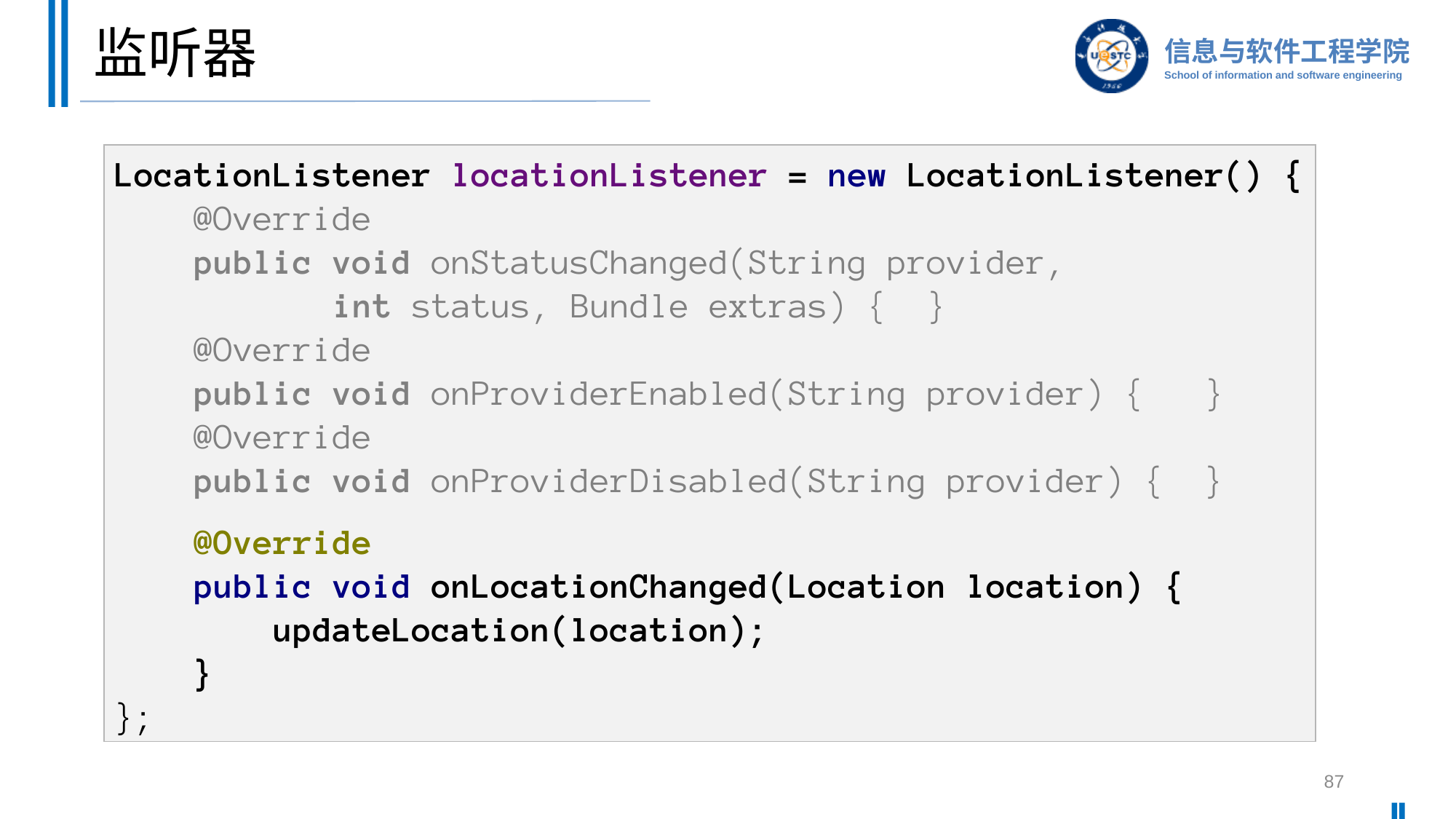

# 监听器
LocationListener locationListener = new LocationListener() {
    @Override
    public void onStatusChanged(String provider,
		int status, Bundle extras) {  }
    @Override
    public void onProviderEnabled(String provider) {   }
    @Override
    public void onProviderDisabled(String provider) {  }
    @Override
    public void onLocationChanged(Location location) {
        updateLocation(location);
    }
};
87